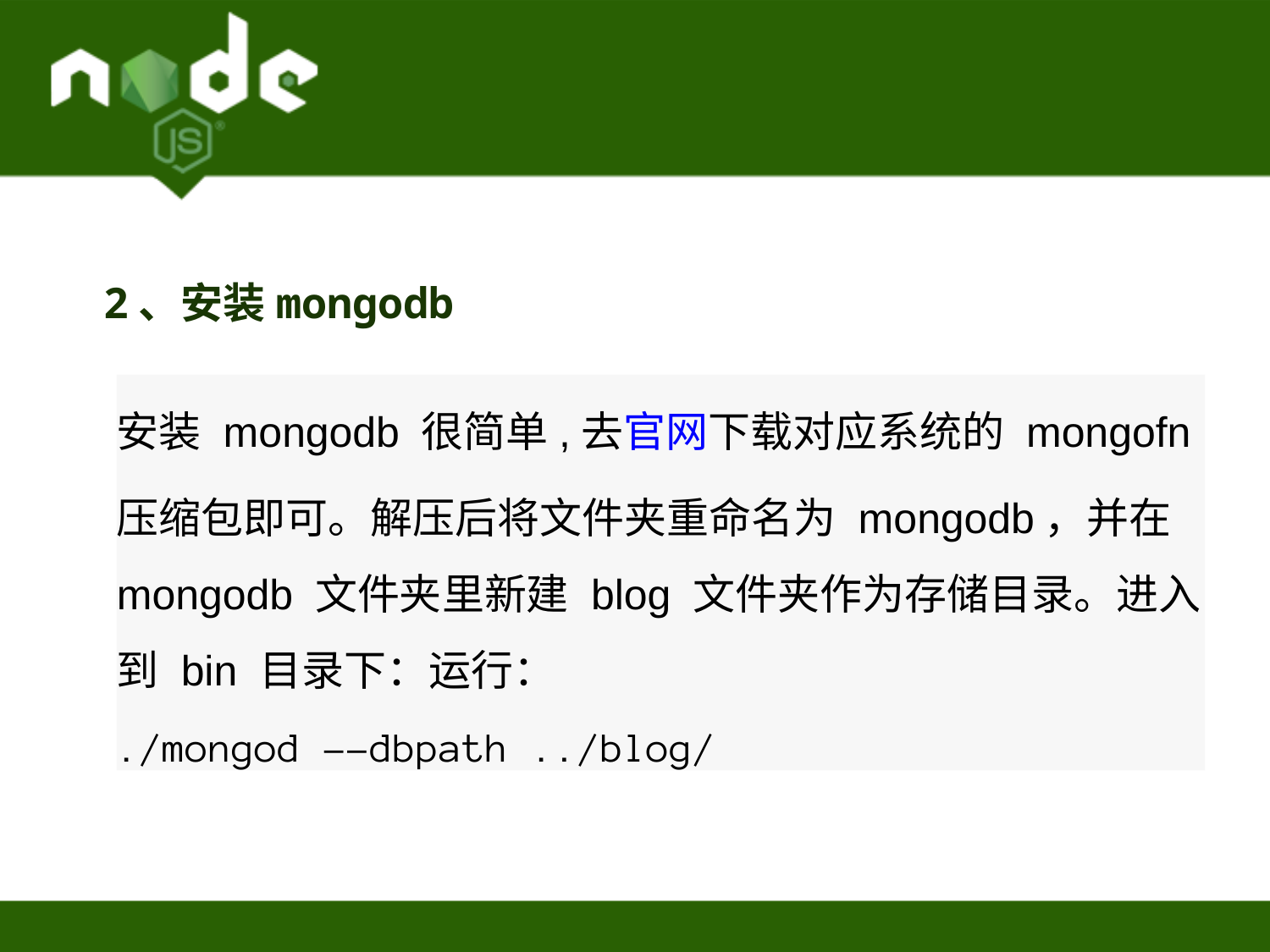

2、安装mongodb
安装 mongodb 很简单,去官网下载对应系统的 mongofn 压缩包即可。解压后将文件夹重命名为 mongodb，并在 mongodb 文件夹里新建 blog 文件夹作为存储目录。进入到 bin 目录下：运行：
./mongod --dbpath ../blog/